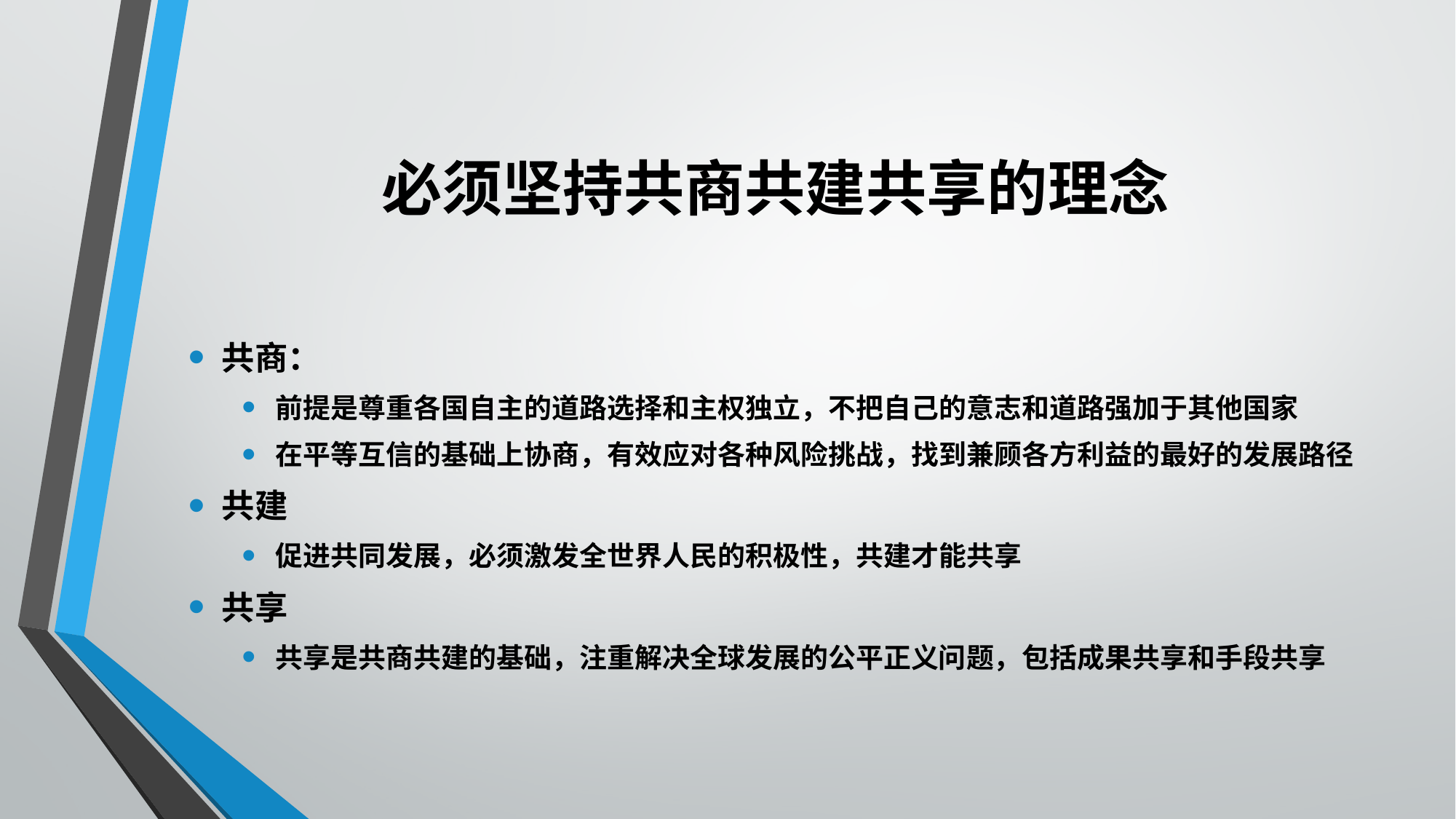

# 必须坚持共商共建共享的理念
共商：
前提是尊重各国自主的道路选择和主权独立，不把自己的意志和道路强加于其他国家
在平等互信的基础上协商，有效应对各种风险挑战，找到兼顾各方利益的最好的发展路径
共建
促进共同发展，必须激发全世界人民的积极性，共建才能共享
共享
共享是共商共建的基础，注重解决全球发展的公平正义问题，包括成果共享和手段共享